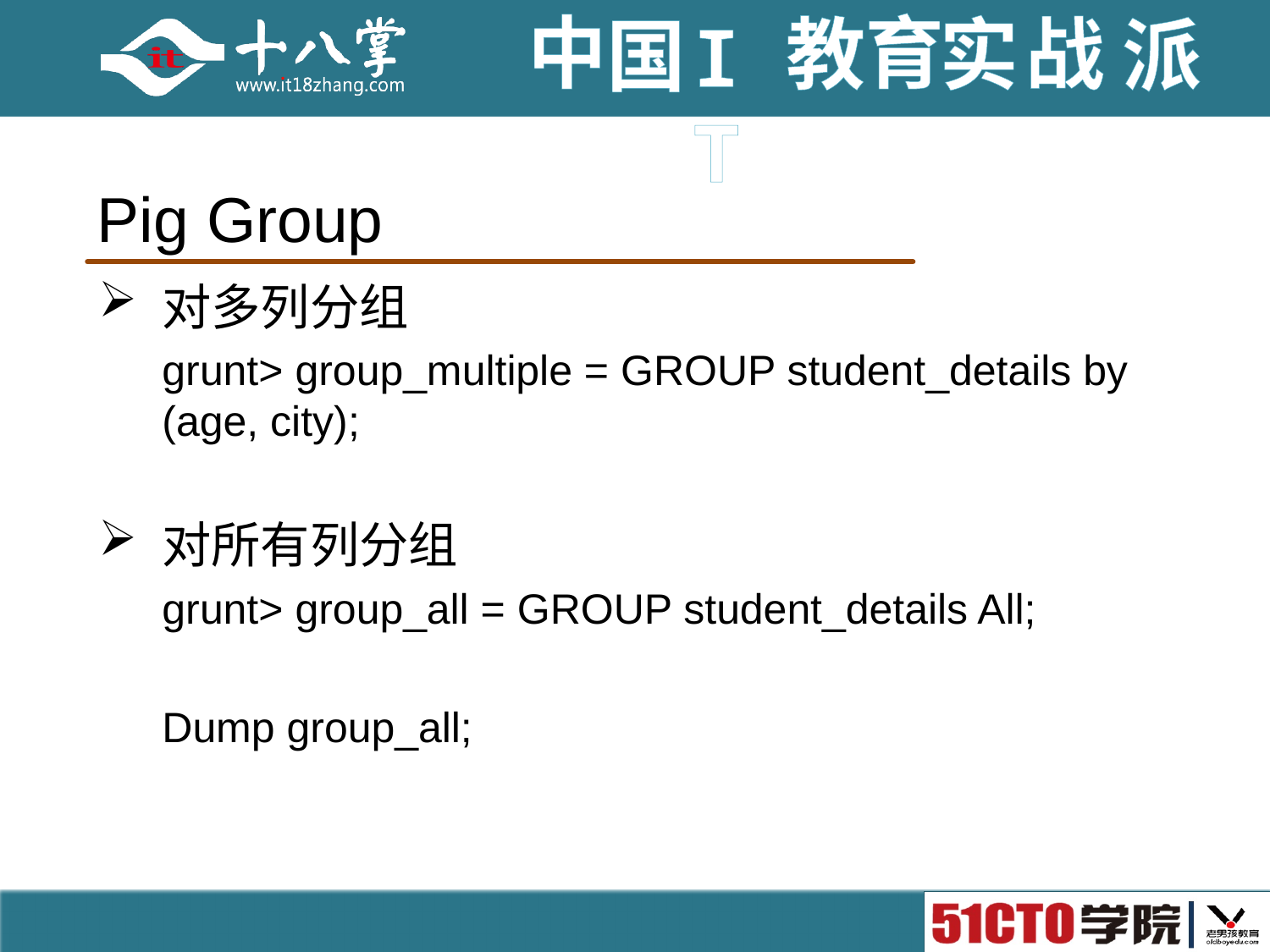

# Pig Group
对多列分组
grunt> group_multiple = GROUP student_details by (age, city);

对所有列分组
grunt> group_all = GROUP student_details All;

Dump group_all;